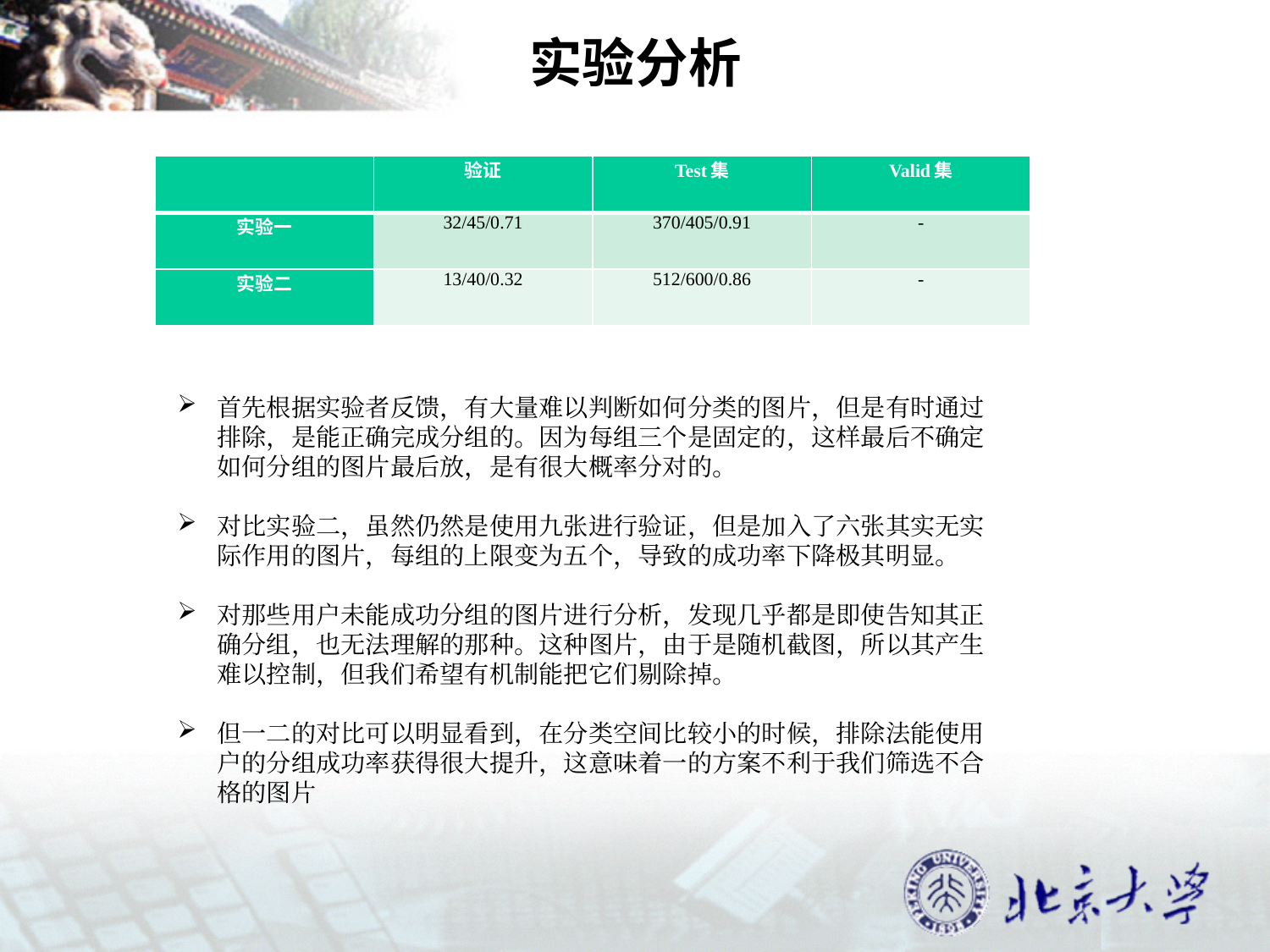

实验分析
|  | 验证 | Test集 | Valid集 |
| --- | --- | --- | --- |
| 实验一 | 32/45/0.71 | 370/405/0.91 | - |
| 实验二 | 13/40/0.32 | 512/600/0.86 | - |
首先根据实验者反馈，有大量难以判断如何分类的图片，但是有时通过排除，是能正确完成分组的。因为每组三个是固定的，这样最后不确定如何分组的图片最后放，是有很大概率分对的。

对比实验二，虽然仍然是使用九张进行验证，但是加入了六张其实无实际作用的图片，每组的上限变为五个，导致的成功率下降极其明显。

对那些用户未能成功分组的图片进行分析，发现几乎都是即使告知其正确分组，也无法理解的那种。这种图片，由于是随机截图，所以其产生难以控制，但我们希望有机制能把它们剔除掉。

但一二的对比可以明显看到，在分类空间比较小的时候，排除法能使用户的分组成功率获得很大提升，这意味着一的方案不利于我们筛选不合格的图片